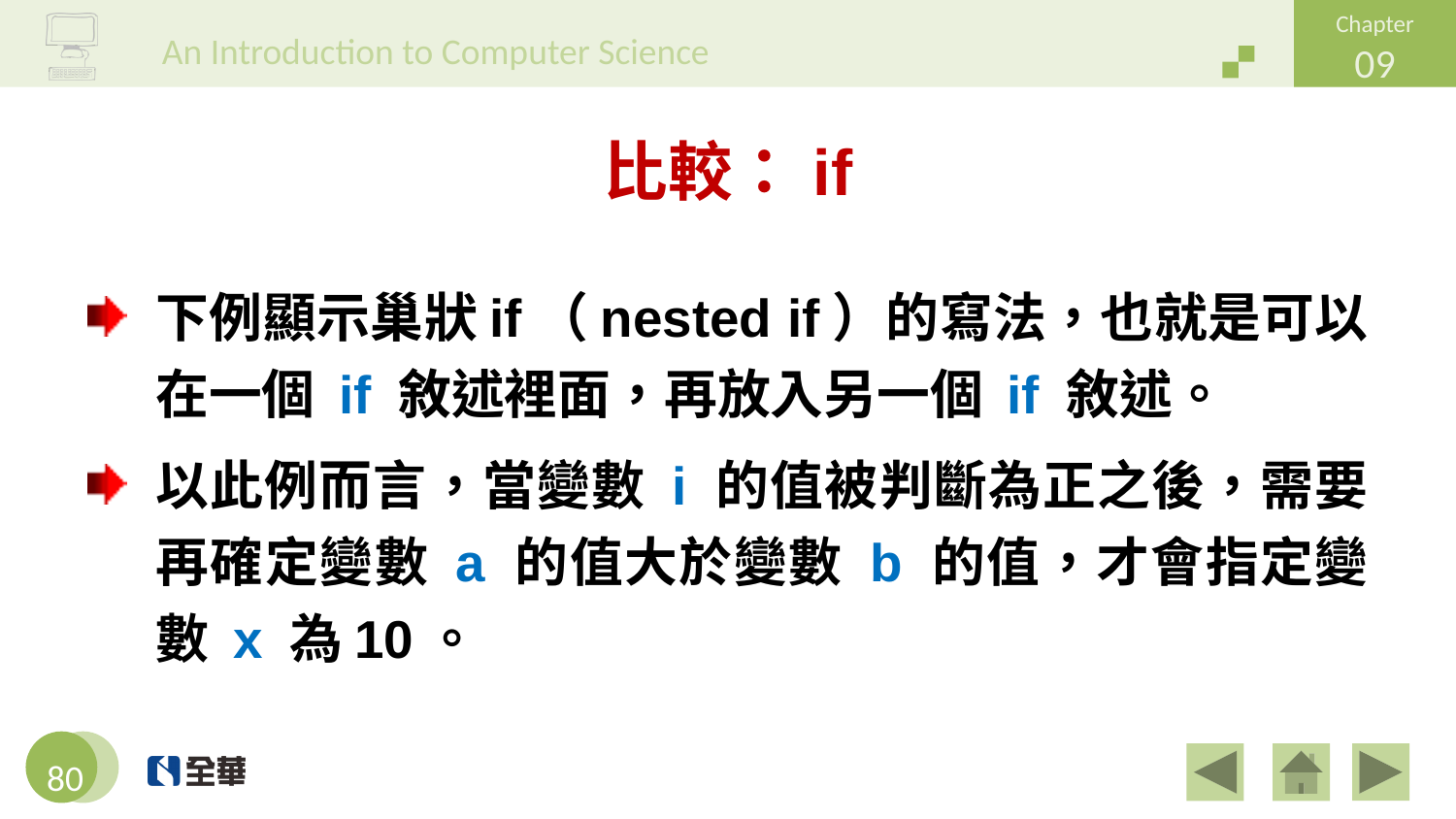

# 比較：if
下例顯示巢狀if（nested if）的寫法，也就是可以在一個 if 敘述裡面，再放入另一個 if 敘述。
以此例而言，當變數 i 的值被判斷為正之後，需要再確定變數 a 的值大於變數 b 的值，才會指定變數 x 為10。